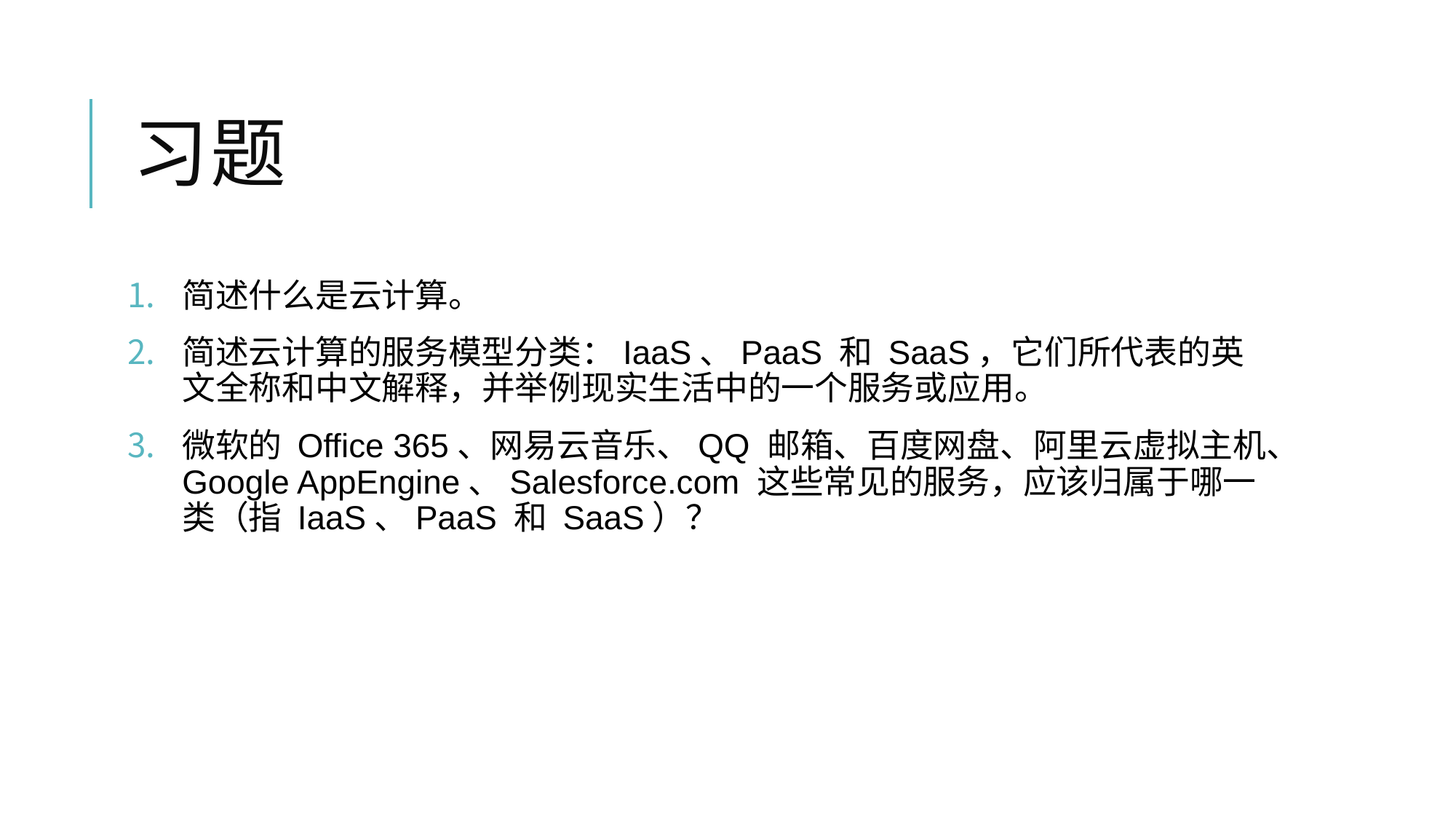

# 习题
简述什么是云计算。
简述云计算的服务模型分类：IaaS、PaaS 和 SaaS，它们所代表的英文全称和中文解释，并举例现实生活中的一个服务或应用。
微软的 Office 365、网易云音乐、QQ 邮箱、百度网盘、阿里云虚拟主机、Google AppEngine、Salesforce.com 这些常见的服务，应该归属于哪一类（指 IaaS、PaaS 和 SaaS）？